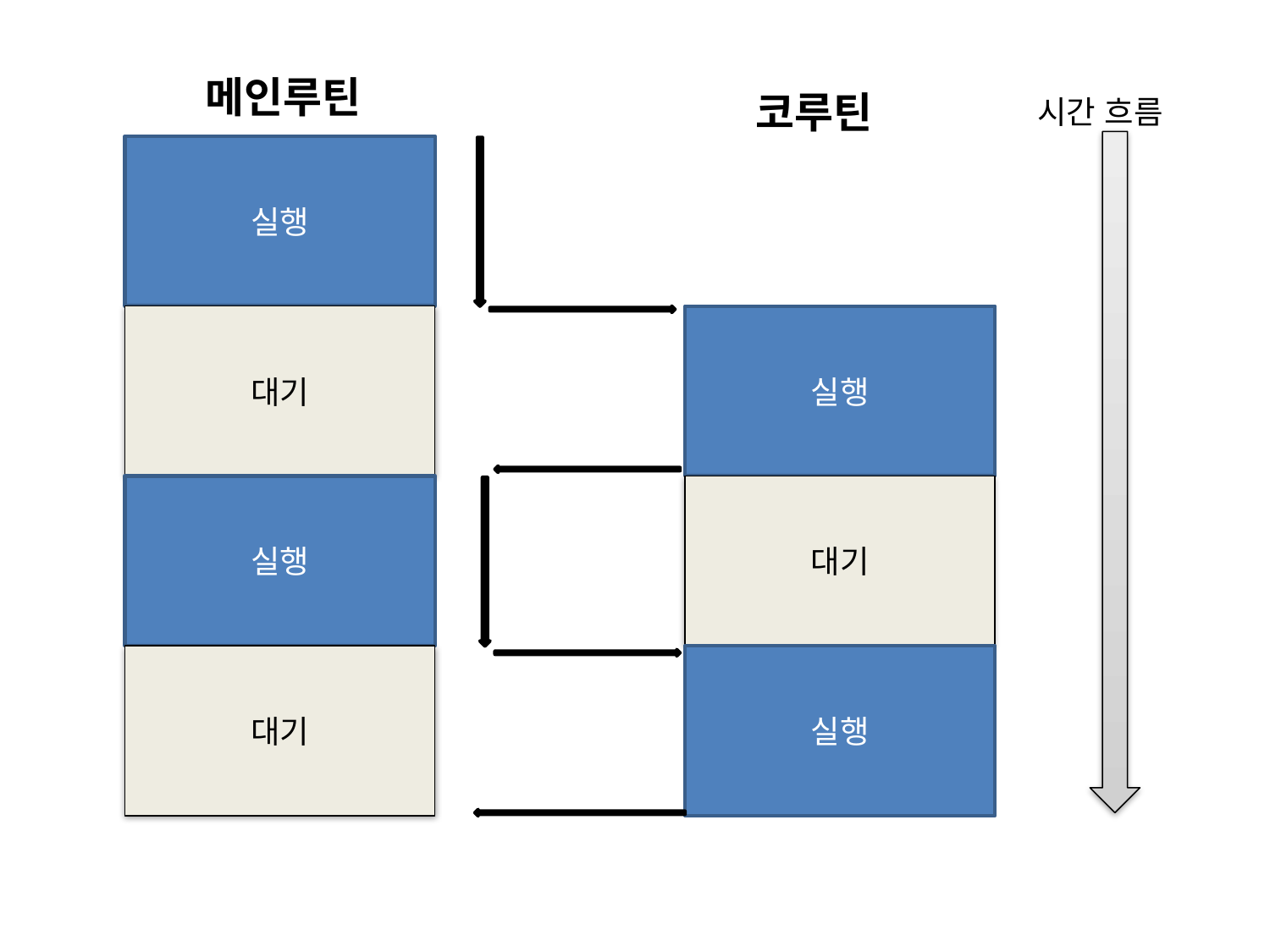

메인루틴
코루틴
시간 흐름

실행

대기

실행

실행
대기

대기
실행